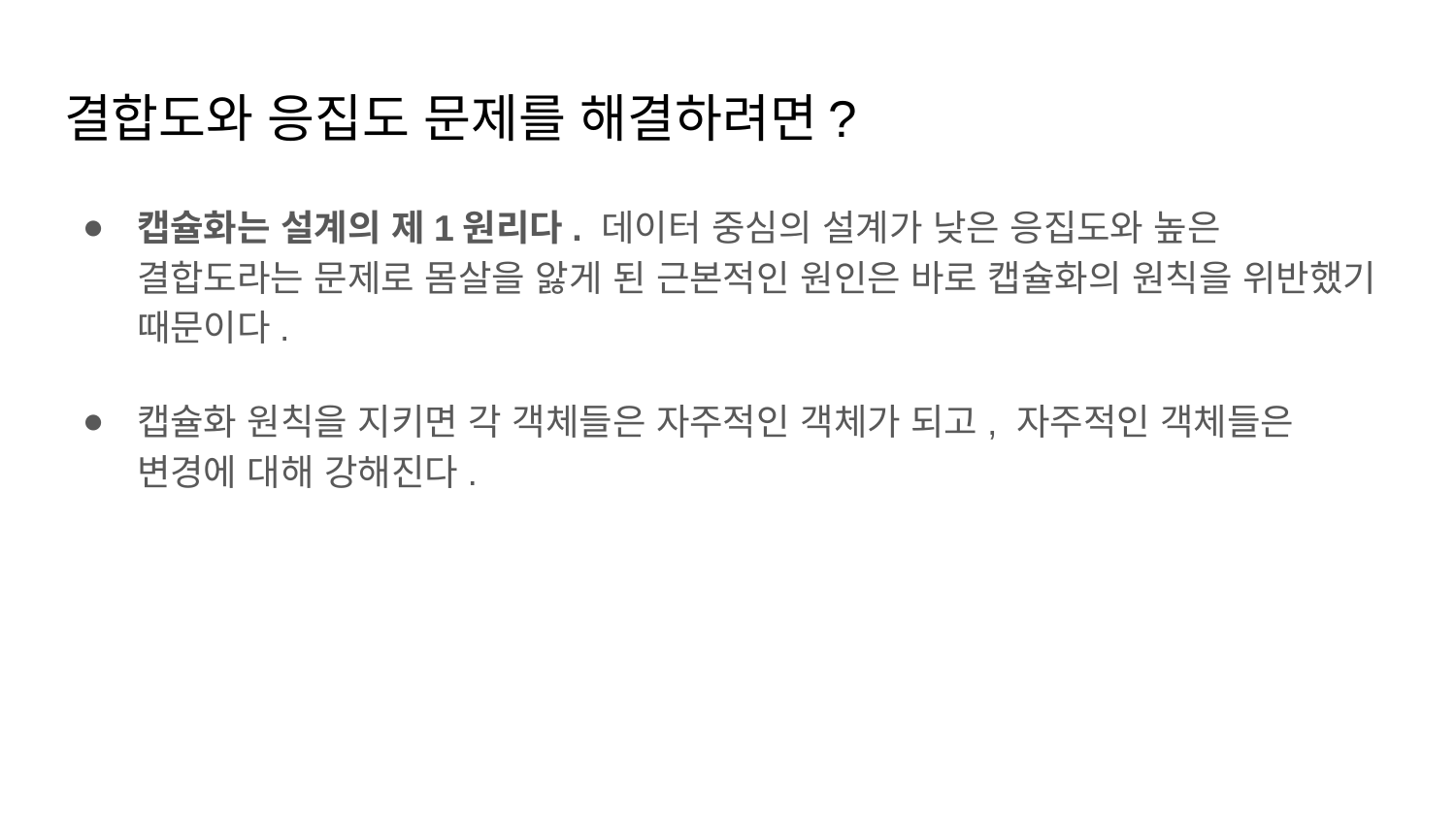

# 결합도와 응집도 문제를 해결하려면?
캡슐화는 설계의 제1원리다. 데이터 중심의 설계가 낮은 응집도와 높은 결합도라는 문제로 몸살을 앓게 된 근본적인 원인은 바로 캡슐화의 원칙을 위반했기 때문이다.
캡슐화 원칙을 지키면 각 객체들은 자주적인 객체가 되고, 자주적인 객체들은 변경에 대해 강해진다.